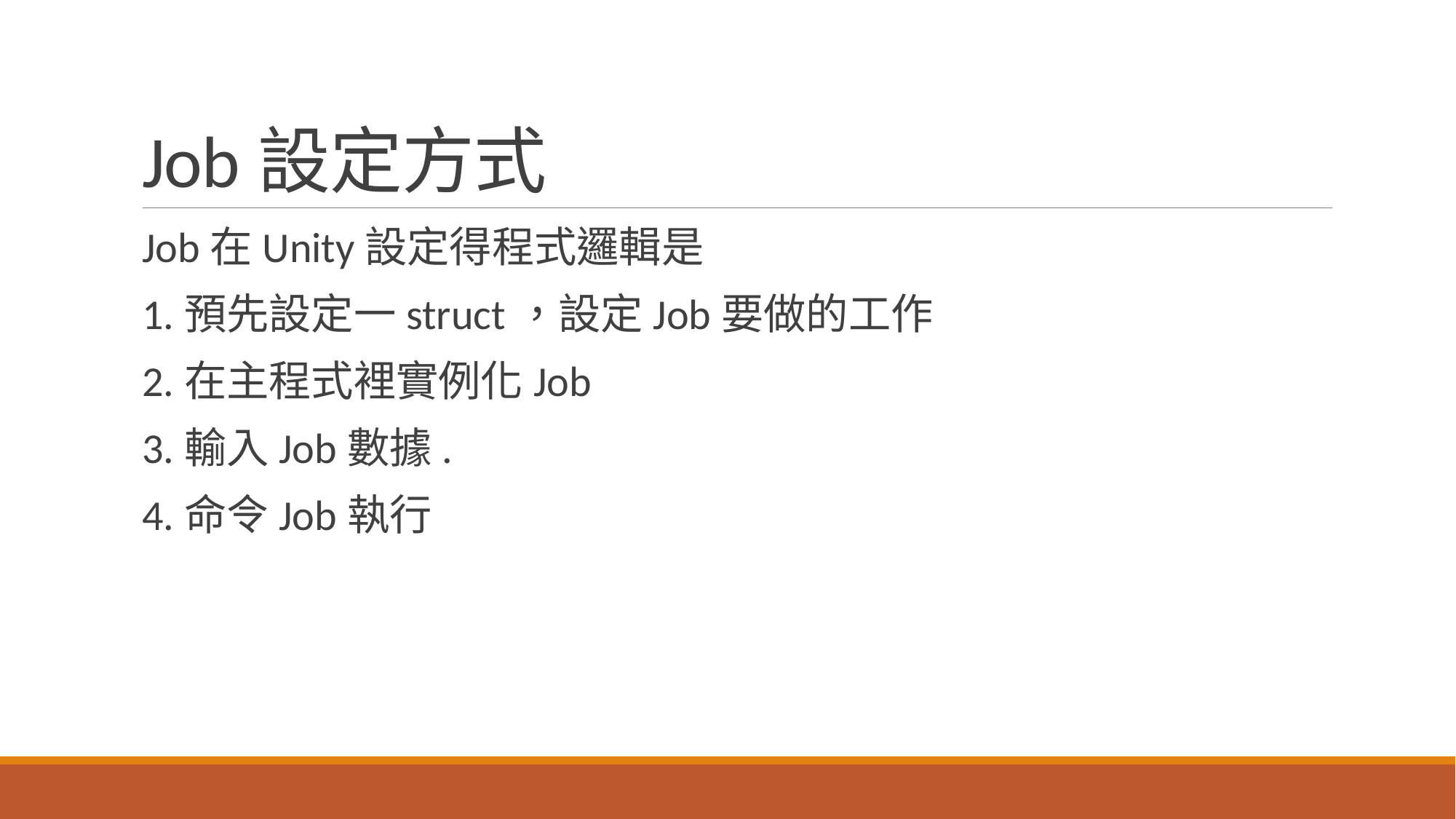

# Job設定方式
Job在Unity設定得程式邏輯是
1.預先設定一struct，設定Job要做的工作
2.在主程式裡實例化Job
3.輸入Job數據.
4.命令Job執行